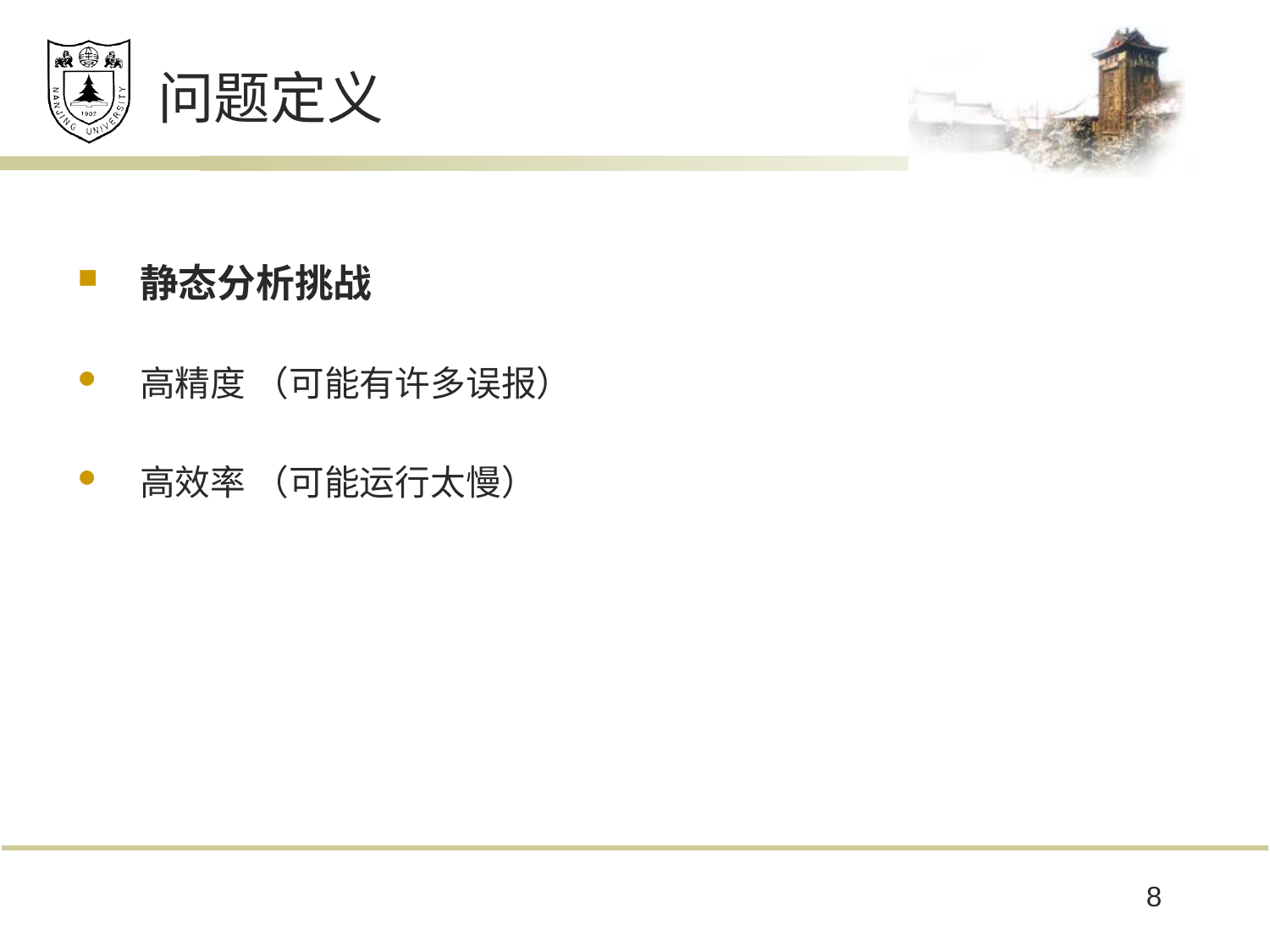

# 问题定义

静态分析挑战

高精度 （可能有许多误报）

高效率 （可能运行太慢）

8